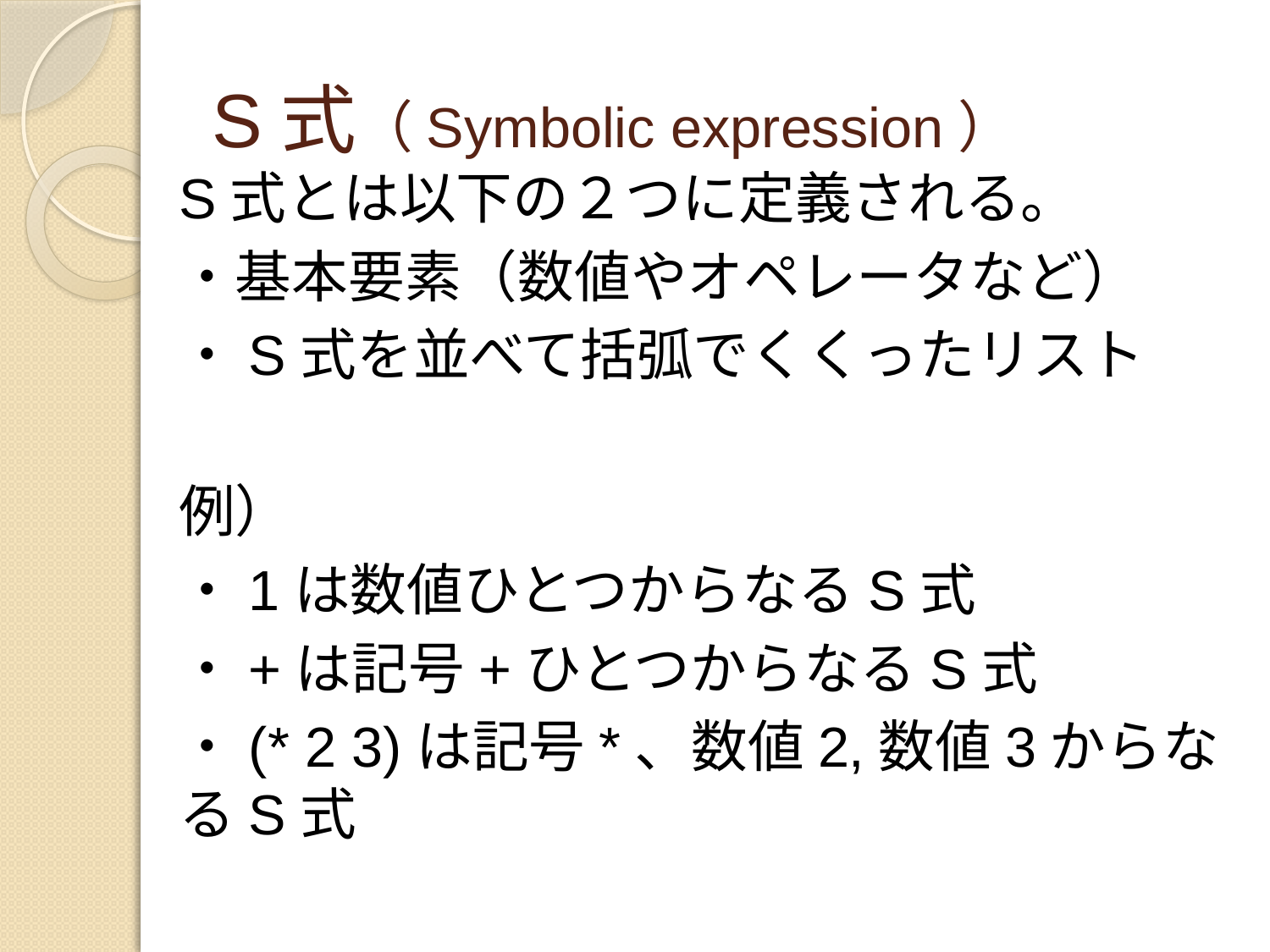

# S式（Symbolic expression）
S式とは以下の２つに定義される。
・基本要素（数値やオペレータなど）
・S式を並べて括弧でくくったリスト

例）
・1は数値ひとつからなるS式
・+は記号+ひとつからなるS式
・(* 2 3)は記号*、数値2,数値3からなるS式